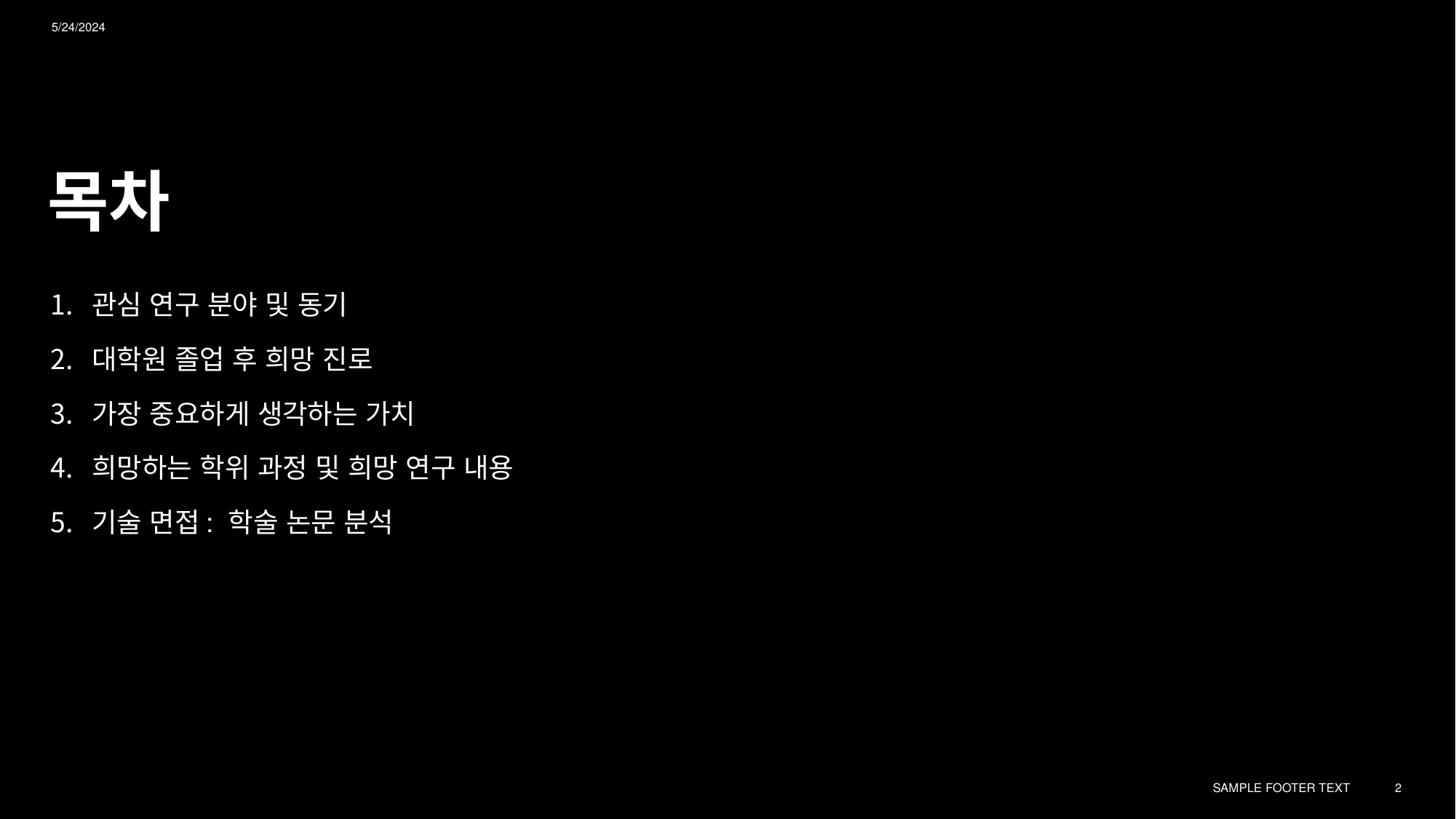

5/24/2024
# 목차
관심 연구 분야 및 동기
대학원 졸업 후 희망 진로
가장 중요하게 생각하는 가치
희망하는 학위 과정 및 희망 연구 내용
기술 면접: 학술 논문 분석
Sample Footer Text
2